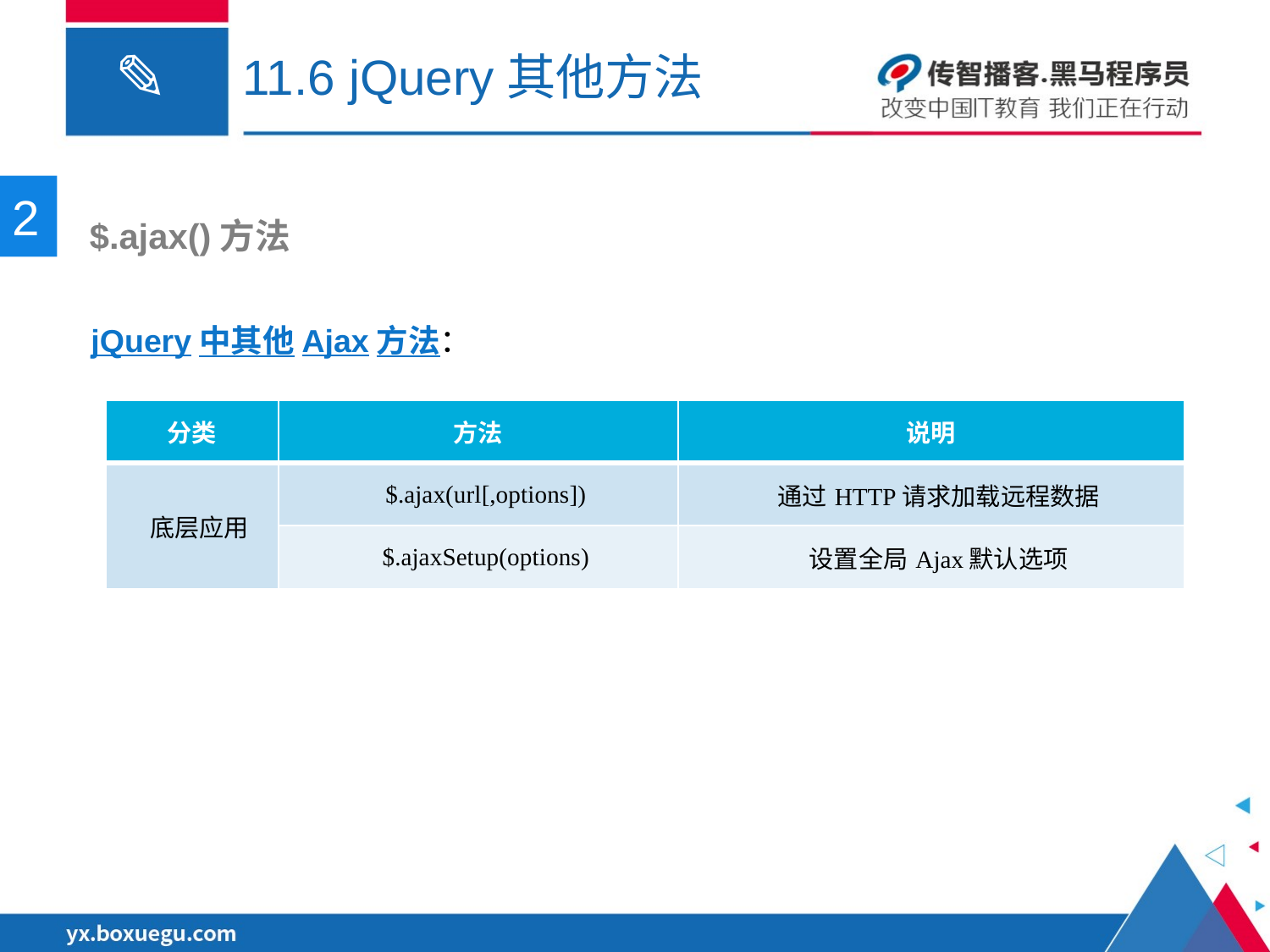

# 11.6 jQuery其他方法

2
  $.ajax()方法
jQuery中其他Ajax方法：
| 分类 | 方法 | 说明 |
| --- | --- | --- |
| 底层应用 | $.ajax(url[,options]) | 通过HTTP请求加载远程数据 |
|  | $.ajaxSetup(options) | 设置全局Ajax默认选项 |